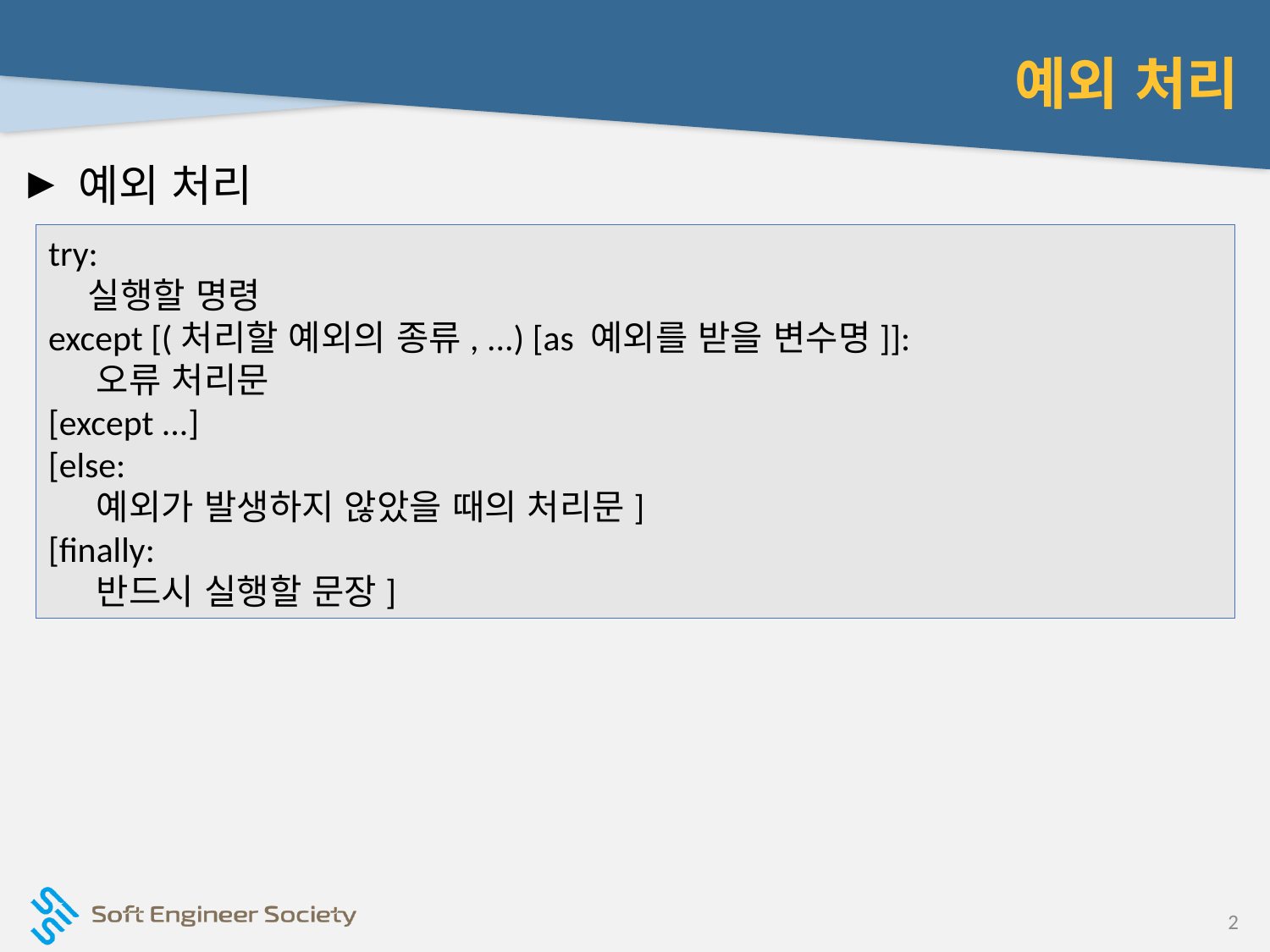

# 예외 처리
예외 처리
try:
    실행할 명령
except [(처리할 예외의 종류, ...) [as 예외를 받을 변수명]]:
    오류 처리문
[except ...]
[else:
    예외가 발생하지 않았을 때의 처리문]
[finally:
    반드시 실행할 문장]
2